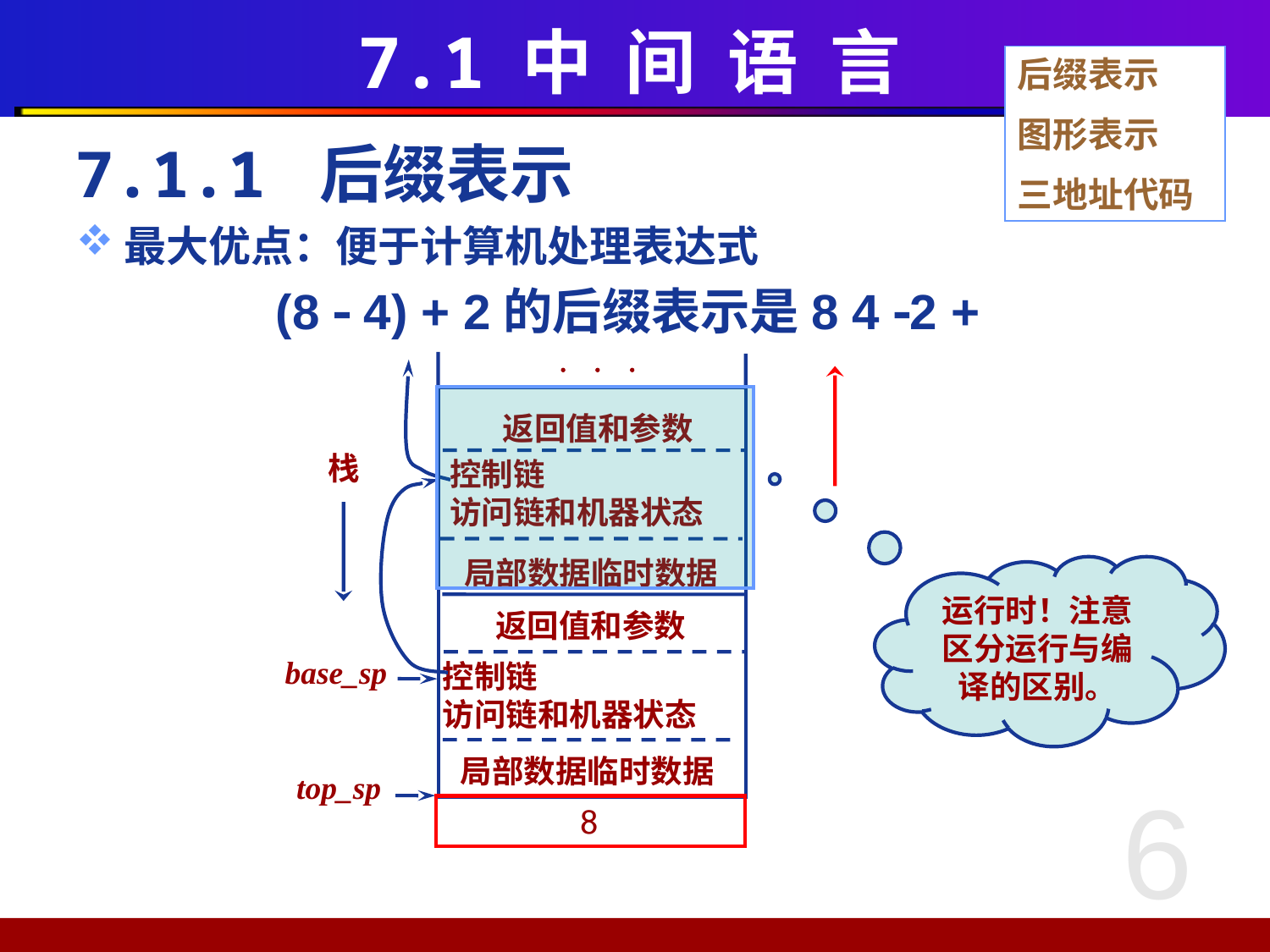

# 7.1 中  间  语  言
后缀表示
图形表示
三地址代码
7.1.1 后缀表示
最大优点：便于计算机处理表达式
(8 − 4) + 2的后缀表示是8 4 −2 +

⋅  ⋅  ⋅

返回值和参数
控制链
访问链和机器状态

局部数据临时数据

返回值和参数
base_sp
控制链
访问链和机器状态

局部数据临时数据

top_sp

栈

运行时！注意区分运行与编译的区别。
6
8